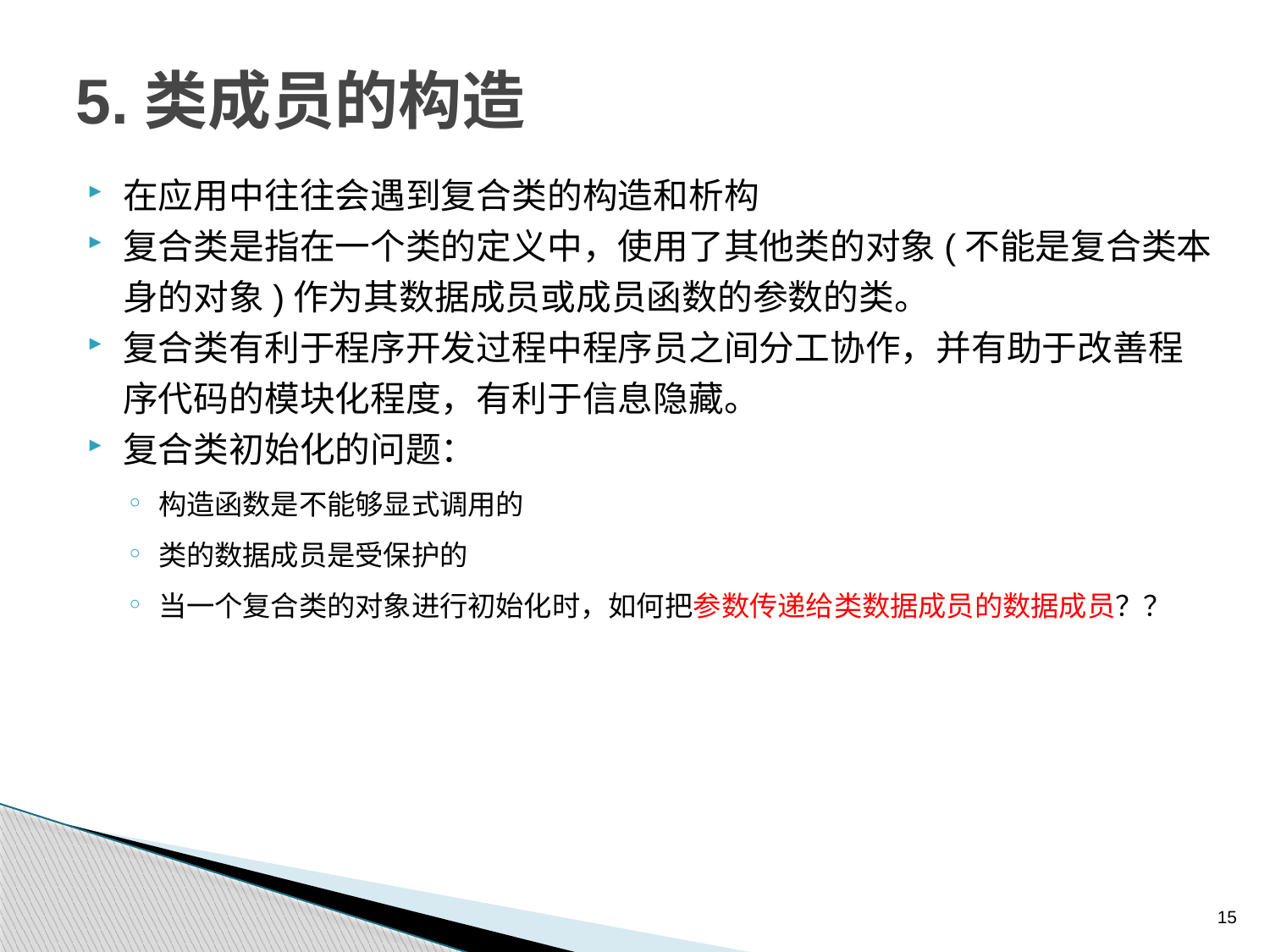

# 5.类成员的构造
在应用中往往会遇到复合类的构造和析构
复合类是指在一个类的定义中，使用了其他类的对象(不能是复合类本身的对象)作为其数据成员或成员函数的参数的类。
复合类有利于程序开发过程中程序员之间分工协作，并有助于改善程序代码的模块化程度，有利于信息隐藏。
复合类初始化的问题：
构造函数是不能够显式调用的
类的数据成员是受保护的
当一个复合类的对象进行初始化时，如何把参数传递给类数据成员的数据成员？？

15